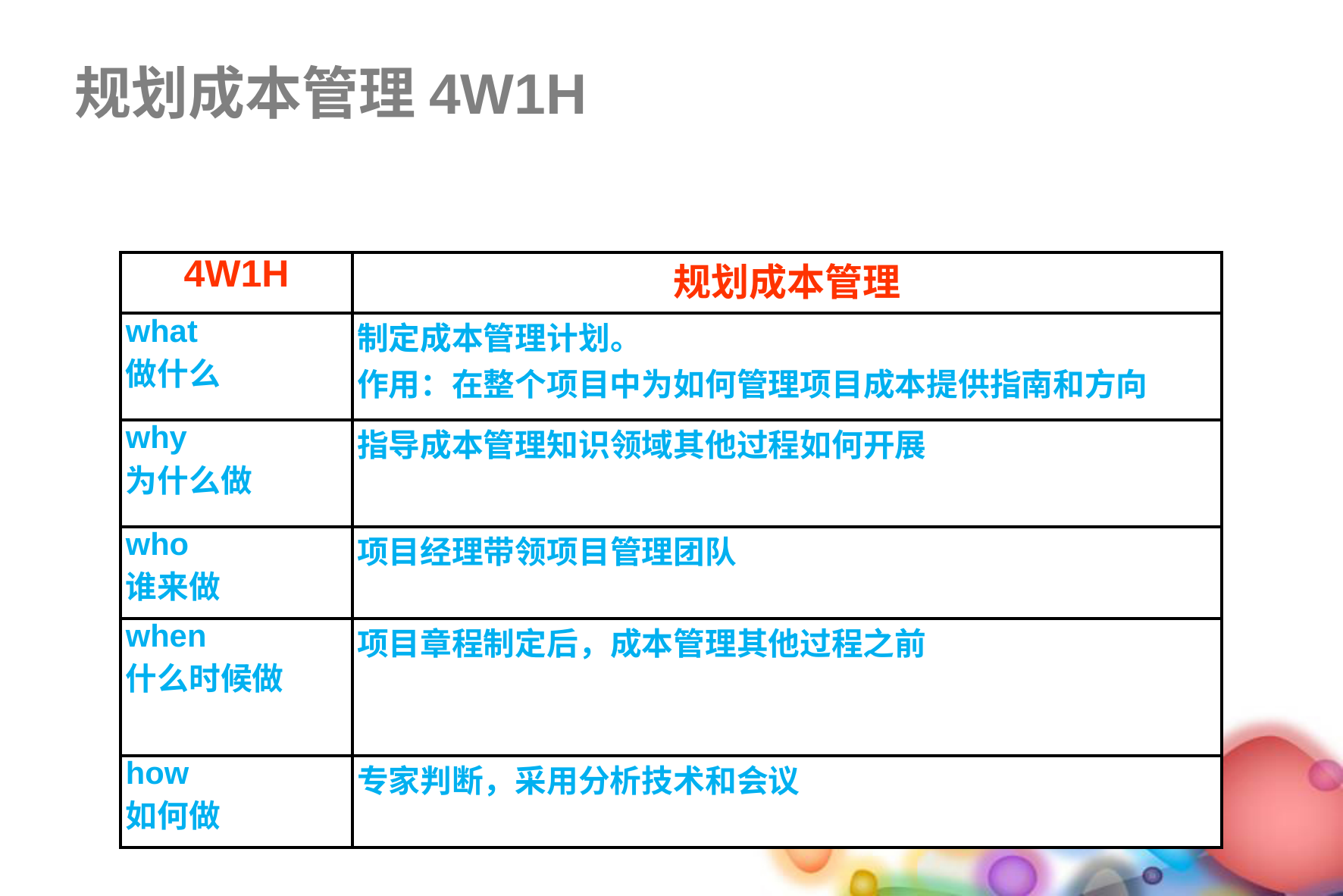

规划成本管理4W1H
| 4W1H | 规划成本管理 |
| --- | --- |
| what 做什么 | 制定成本管理计划。 作用：在整个项目中为如何管理项目成本提供指南和方向 |
| why 为什么做 | 指导成本管理知识领域其他过程如何开展 |
| who 谁来做 | 项目经理带领项目管理团队 |
| when 什么时候做 | 项目章程制定后，成本管理其他过程之前 |
| how 如何做 | 专家判断，采用分析技术和会议 |